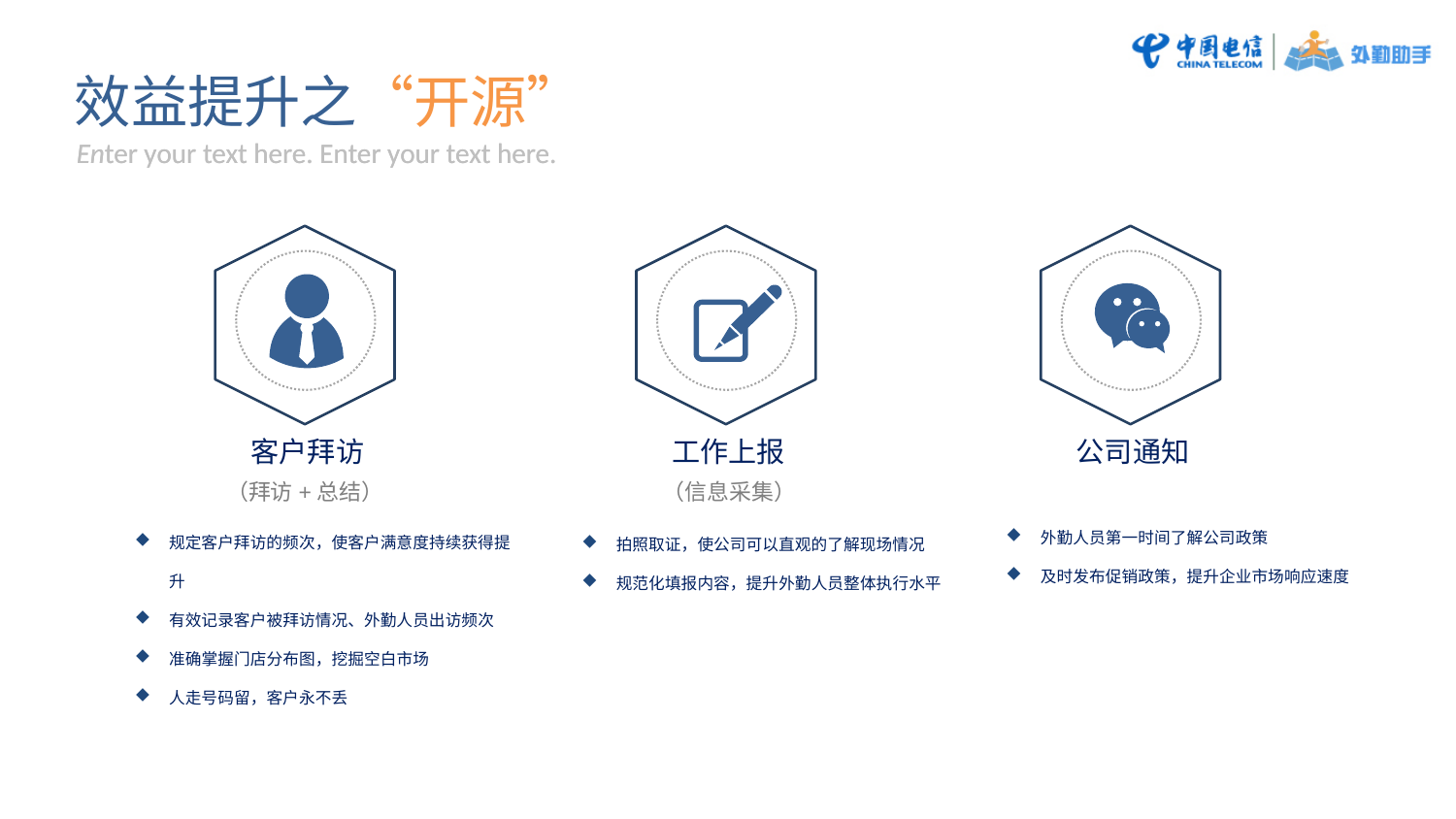

效益提升之“开源”
Enter your text here. Enter your text here.
Enter your text here. Enter your text here.

客户拜访
工作上报
公司通知
（拜访+总结）
（信息采集）
外勤人员第一时间了解公司政策
及时发布促销政策，提升企业市场响应速度

规定客户拜访的频次，使客户满意度持续获得提升
有效记录客户被拜访情况、外勤人员出访频次
准确掌握门店分布图，挖掘空白市场
人走号码留，客户永不丢
拍照取证，使公司可以直观的了解现场情况
规范化填报内容，提升外勤人员整体执行水平